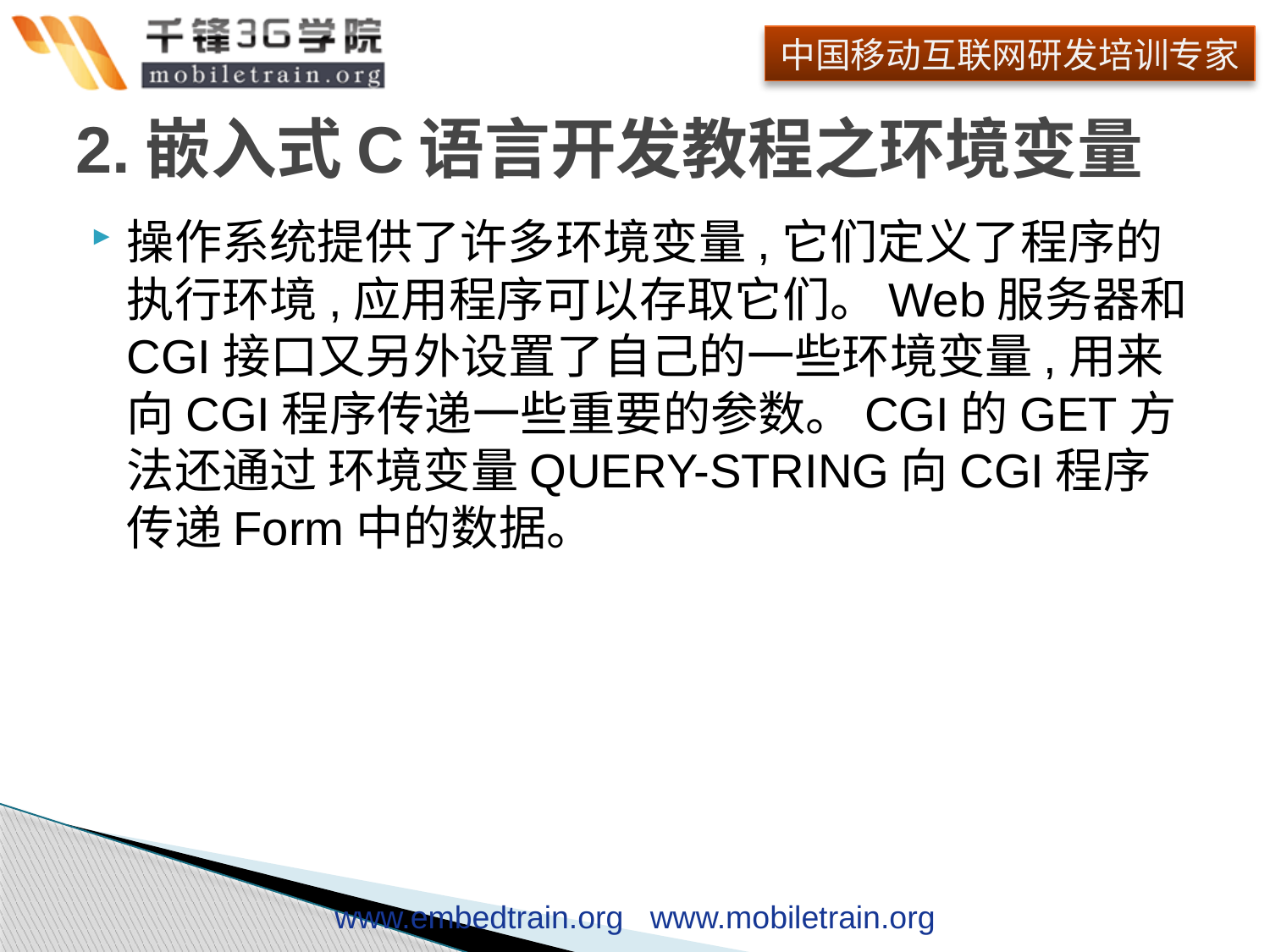

# 2.嵌入式C语言开发教程之环境变量
操作系统提供了许多环境变量,它们定义了程序的执行环境,应用程序可以存取它们。Web服务器和CGI接口又另外设置了自己的一些环境变量,用来向CGI程序传递一些重要的参数。CGI的GET方法还通过 环境变量QUERY-STRING向CGI程序传递Form中的数据。